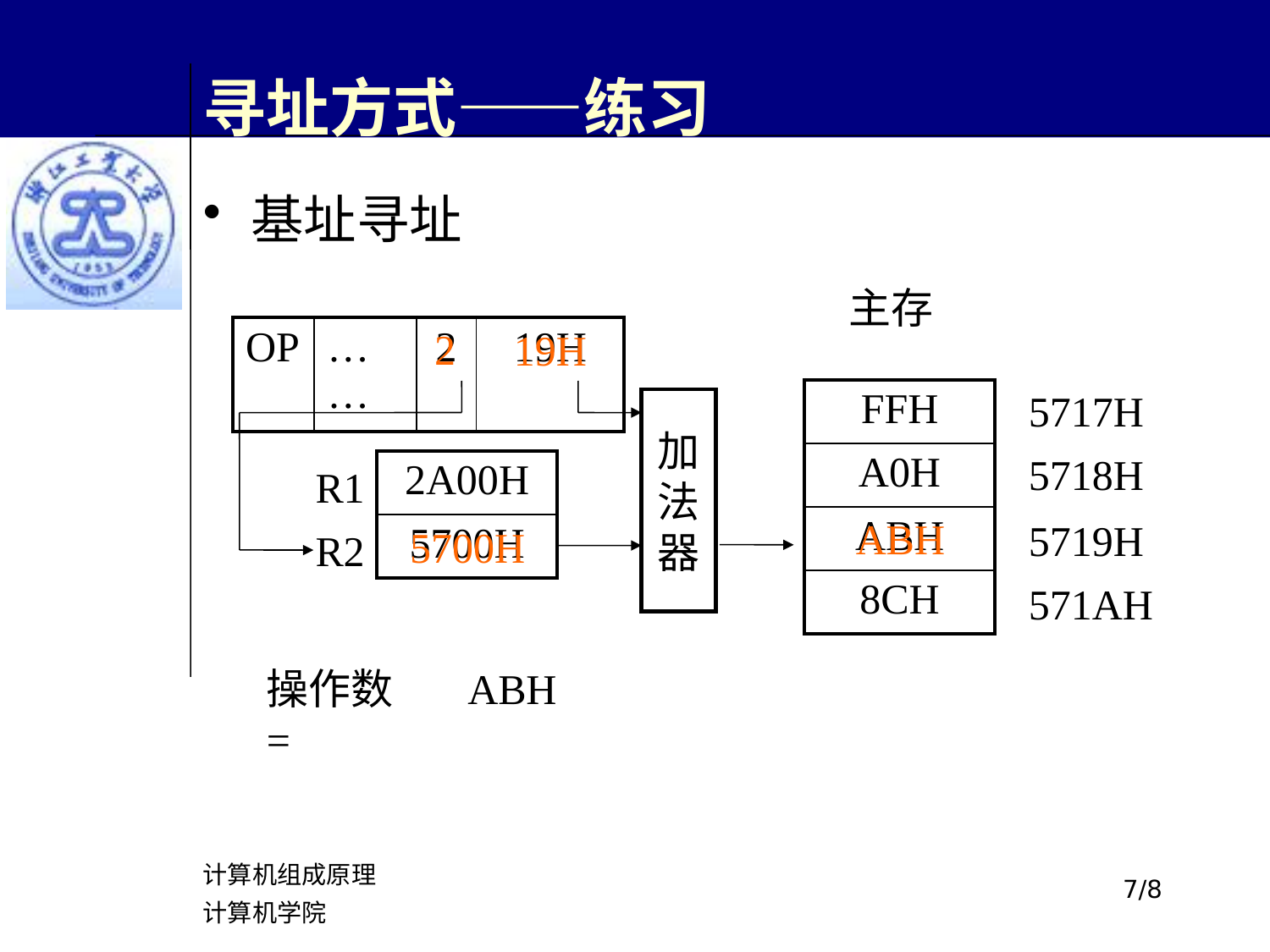

# 寻址方式——练习
基址寻址
主存
2
| OP | …… | 2 | 19H |
| --- | --- | --- | --- |
19H
5717H
| FFH |
| --- |
| A0H |
| ABH |
| 8CH |

加
法
器
5718H
| 2A00H |
| --- |
| 5700H |
R1
ABH
5719H
5700H
R2

571AH
操作数 =
ABH
计算机组成原理
计算机学院

7/8